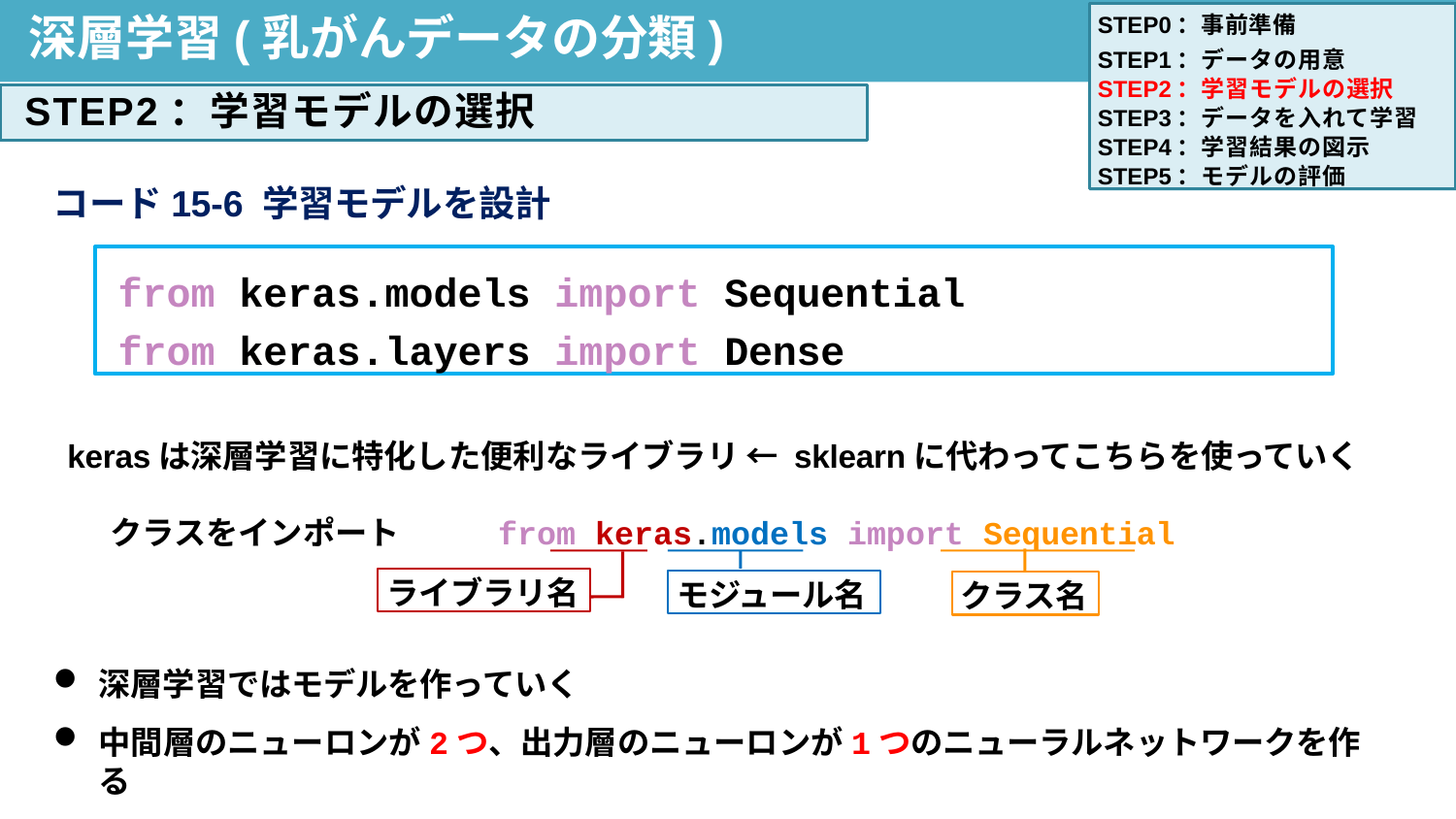

STEP0：事前準備
STEP1：データの用意 STEP2：学習モデルの選択 STEP3：データを入れて学習 STEP4：学習結果の図示 STEP5：モデルの評価
# 深層学習(乳がんデータの分類)

STEP2：学習モデルの選択
コード15-6 学習モデルを設計
from keras.models import Sequential from keras.layers import Dense
kerasは深層学習に特化した便利なライブラリ ← sklearnに代わってこちらを使っていく
クラスをインポート	from keras.models import Sequential

ライブラリ名
モジュール名
クラス名
深層学習ではモデルを作っていく
中間層のニューロンが2つ、出⼒層のニューロンが1つのニューラルネットワークを作る